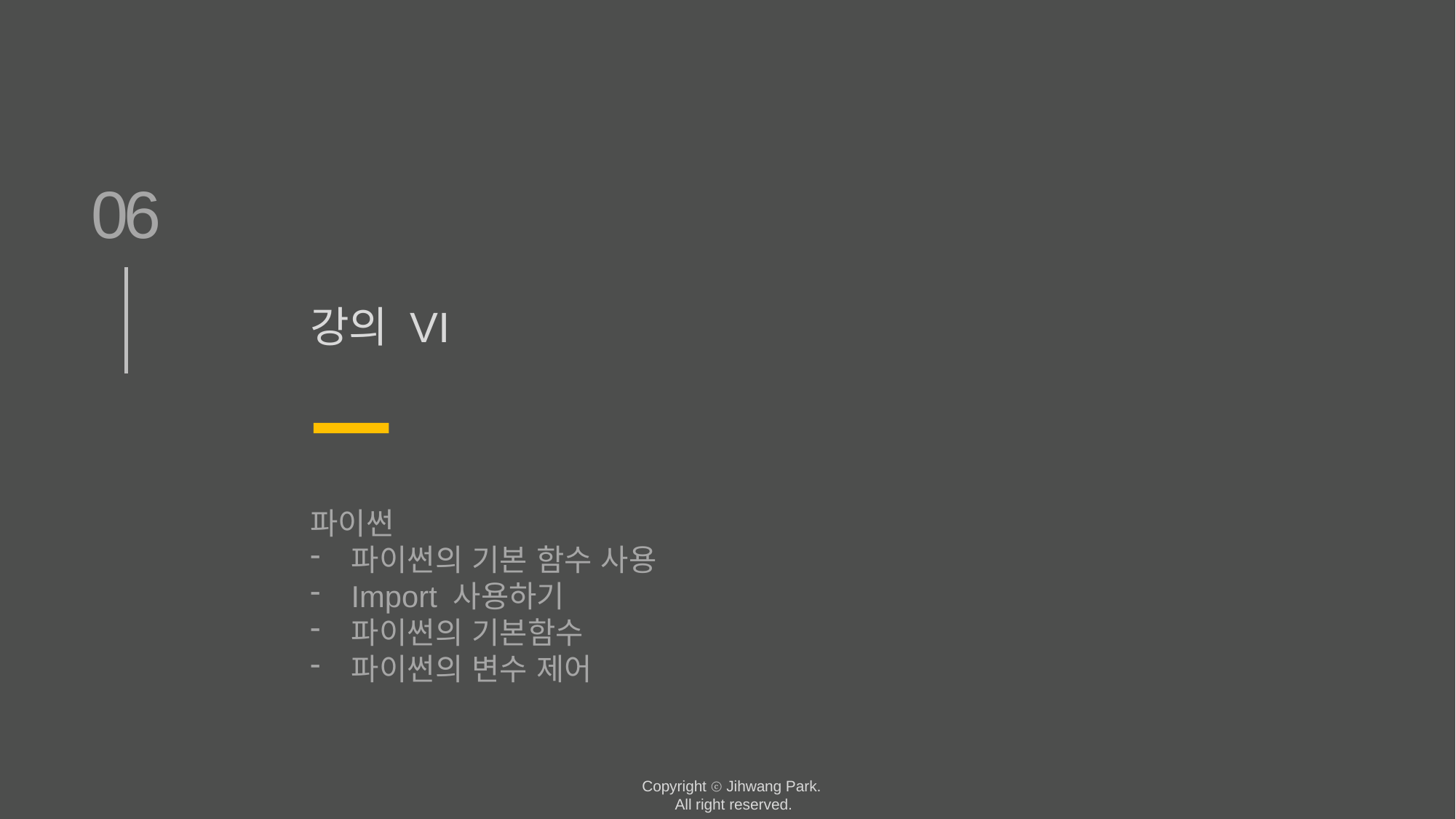

06
강의 VI

파이썬
파이썬의 기본 함수 사용
Import 사용하기
파이썬의 기본함수
파이썬의 변수 제어
Copyright ⓒ Jihwang Park.
All right reserved.